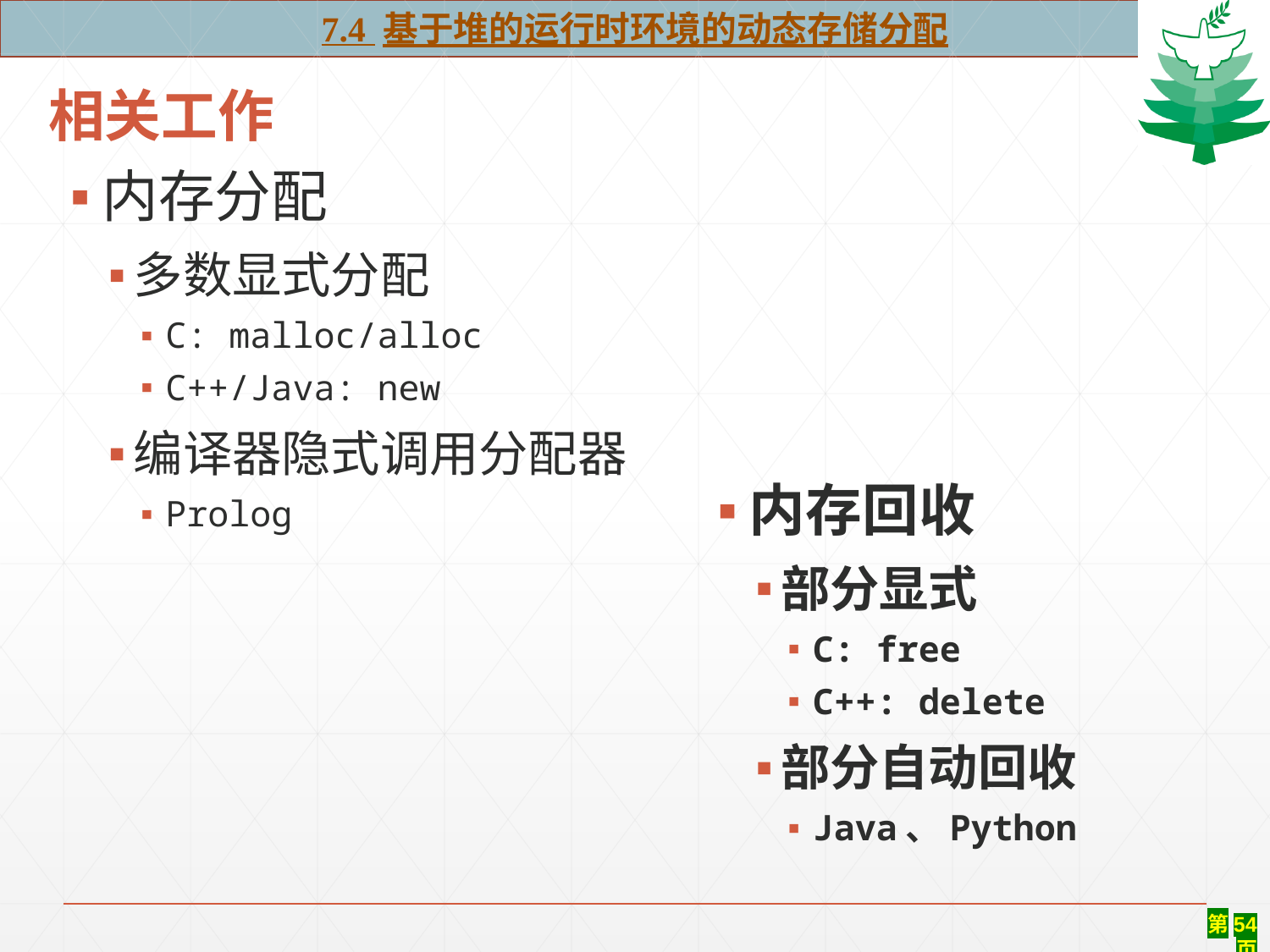

7.4 基于堆的运行时环境的动态存储分配
# 相关工作
内存分配
多数显式分配
C: malloc/alloc
C++/Java: new
编译器隐式调用分配器
Prolog
内存回收
部分显式
C: free
C++: delete
部分自动回收
Java、Python